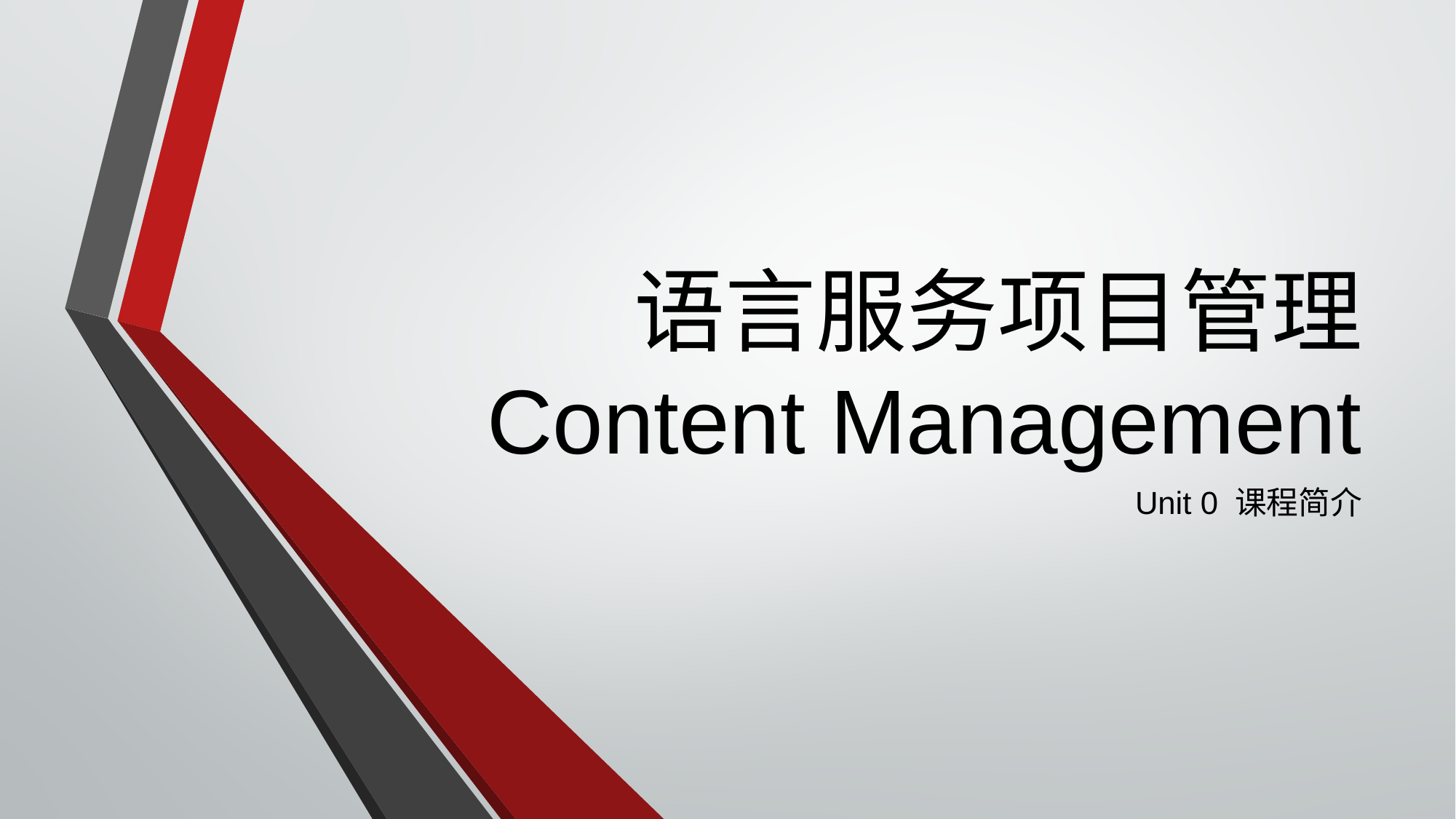

# 语言服务项目管理 Content Management
Unit 0 课程简介